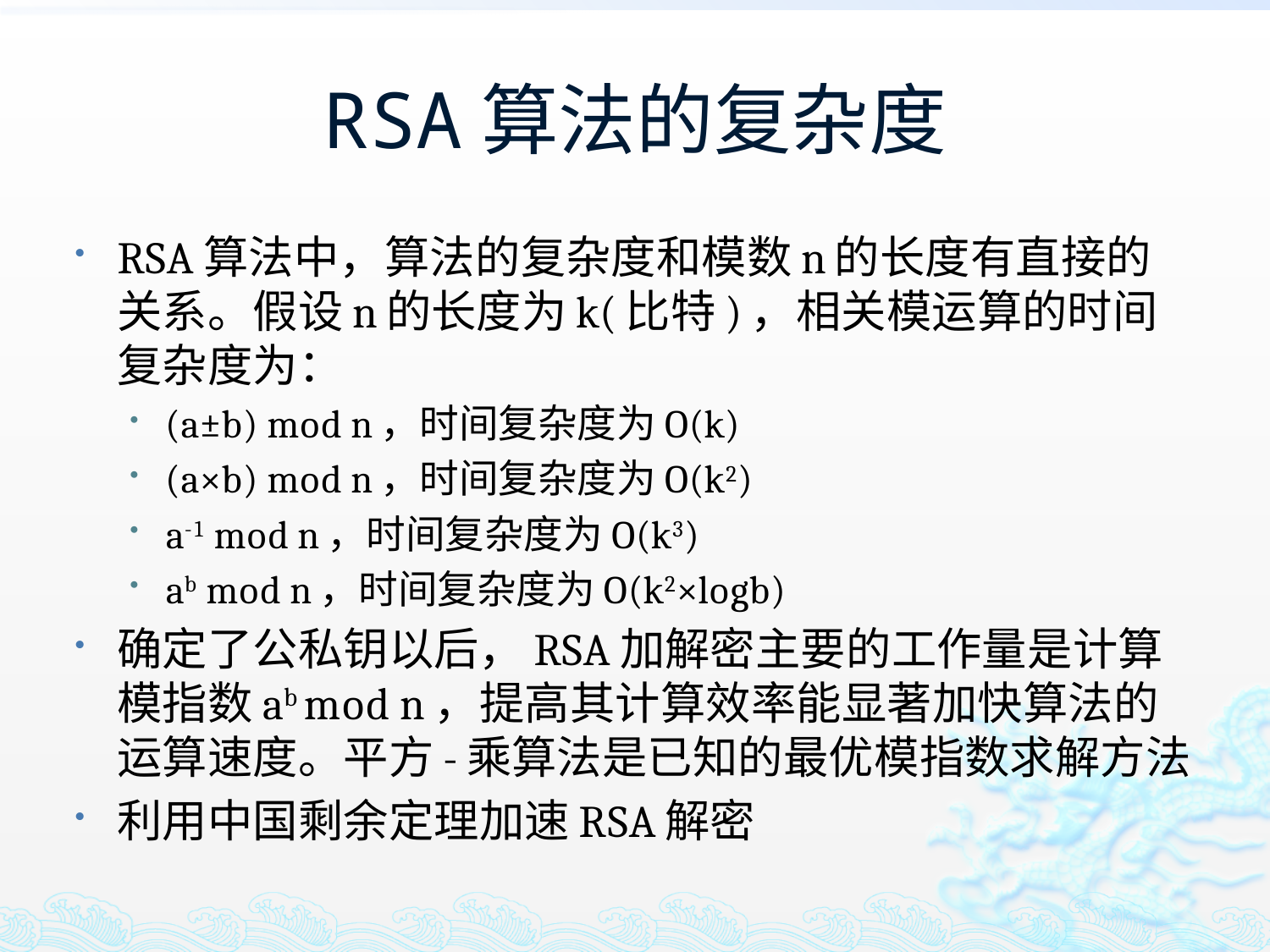

# RSA算法的复杂度
RSA算法中，算法的复杂度和模数n的长度有直接的关系。假设n的长度为k(比特)，相关模运算的时间复杂度为：
(a±b) mod n，时间复杂度为O(k)
(a×b) mod n，时间复杂度为O(k2)
a-1 mod n，时间复杂度为O(k3)
ab mod n，时间复杂度为O(k2×logb)
确定了公私钥以后，RSA加解密主要的工作量是计算模指数ab mod n，提高其计算效率能显著加快算法的运算速度。平方-乘算法是已知的最优模指数求解方法
利用中国剩余定理加速RSA解密